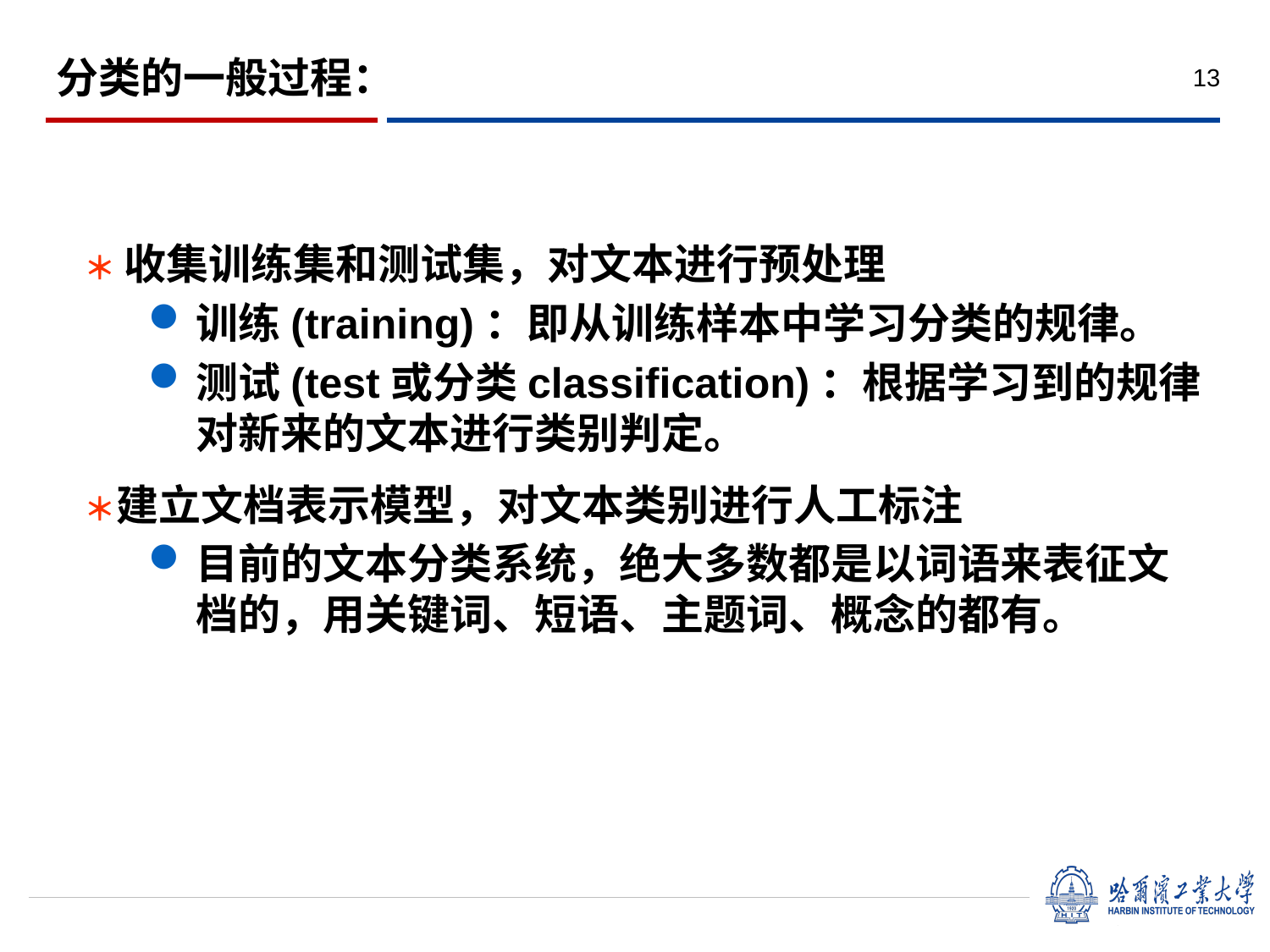

分类的一般过程：
13

＊ 收集训练集和测试集，对文本进行预处理
训练(training)：即从训练样本中学习分类的规律。
测试(test或分类classification)：根据学习到的规律对新来的文本进行类别判定。
＊建立文档表示模型，对文本类别进行人工标注
目前的文本分类系统，绝大多数都是以词语来表征文档的，用关键词、短语、主题词、概念的都有。